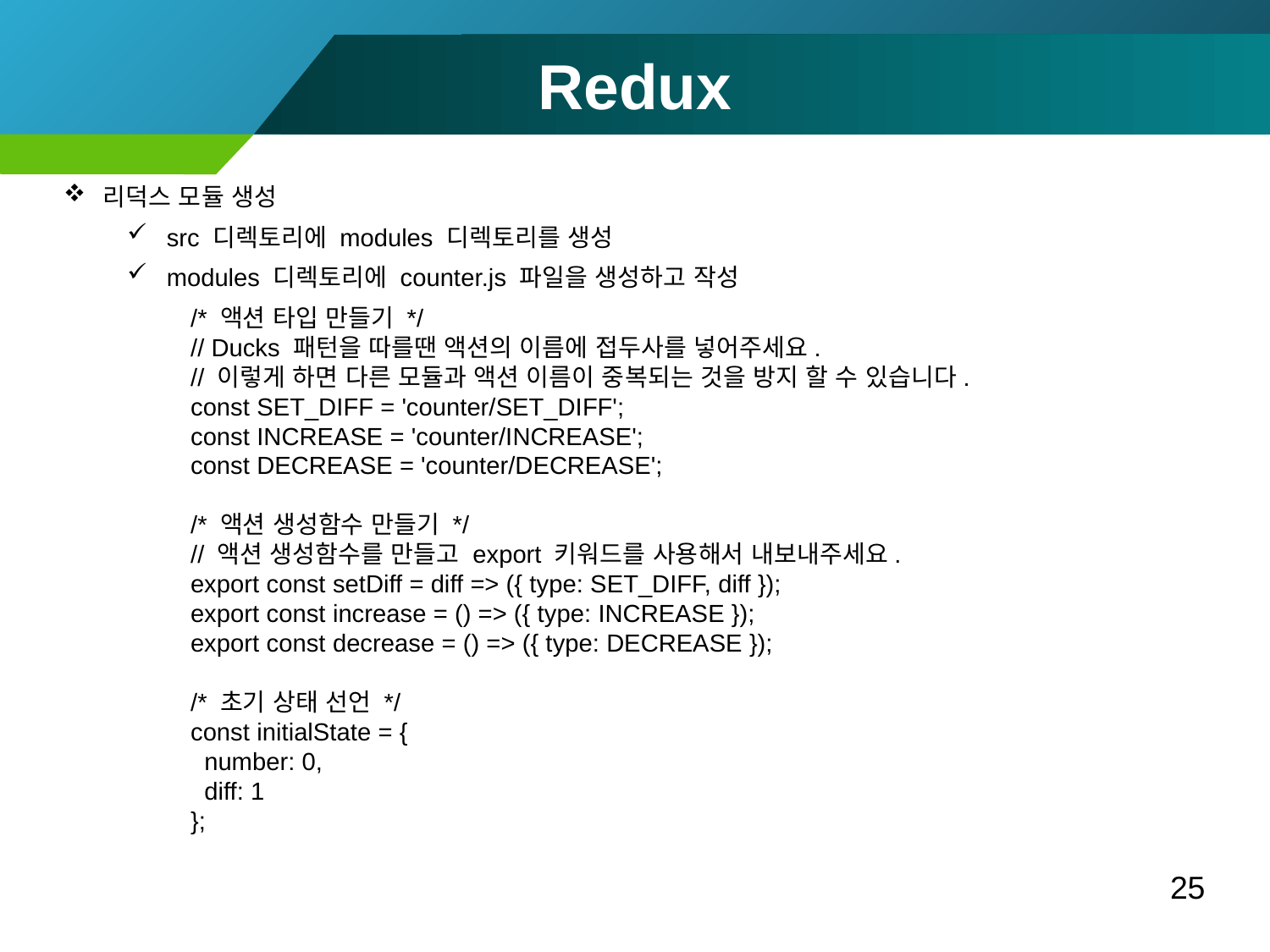

Redux
리덕스 모듈 생성
src 디렉토리에 modules 디렉토리를 생성
modules 디렉토리에 counter.js 파일을 생성하고 작성
/* 액션 타입 만들기 */
// Ducks 패턴을 따를땐 액션의 이름에 접두사를 넣어주세요.
// 이렇게 하면 다른 모듈과 액션 이름이 중복되는 것을 방지 할 수 있습니다.
const SET_DIFF = 'counter/SET_DIFF';
const INCREASE = 'counter/INCREASE';
const DECREASE = 'counter/DECREASE';

/* 액션 생성함수 만들기 */
// 액션 생성함수를 만들고 export 키워드를 사용해서 내보내주세요.
export const setDiff = diff => ({ type: SET_DIFF, diff });
export const increase = () => ({ type: INCREASE });
export const decrease = () => ({ type: DECREASE });

/* 초기 상태 선언 */
const initialState = {
  number: 0,
  diff: 1
};
25